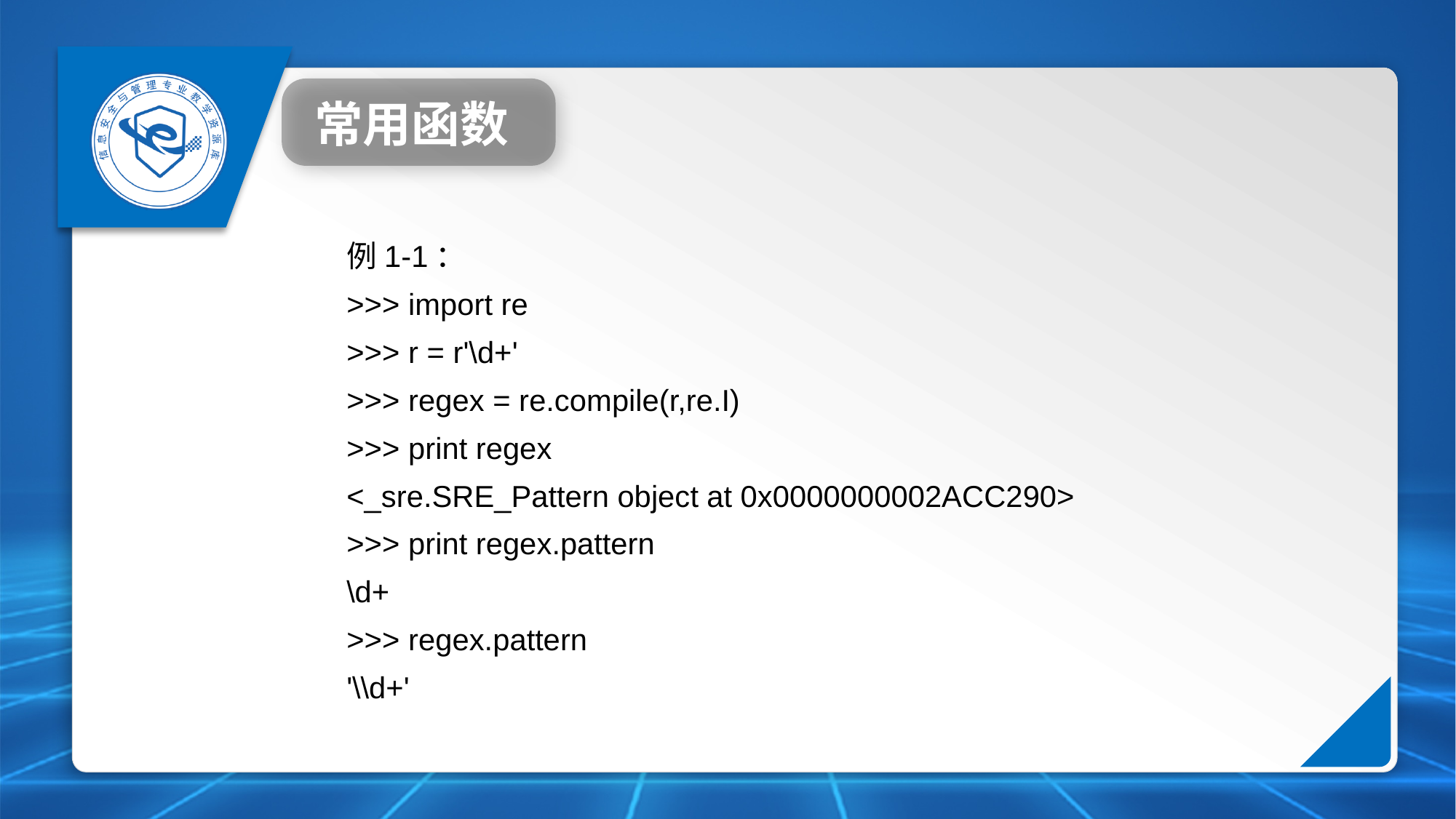

常用函数
例1-1：
>>> import re
>>> r = r'\d+'
>>> regex = re.compile(r,re.I)
>>> print regex
<_sre.SRE_Pattern object at 0x0000000002ACC290>
>>> print regex.pattern
\d+
>>> regex.pattern
'\\d+'